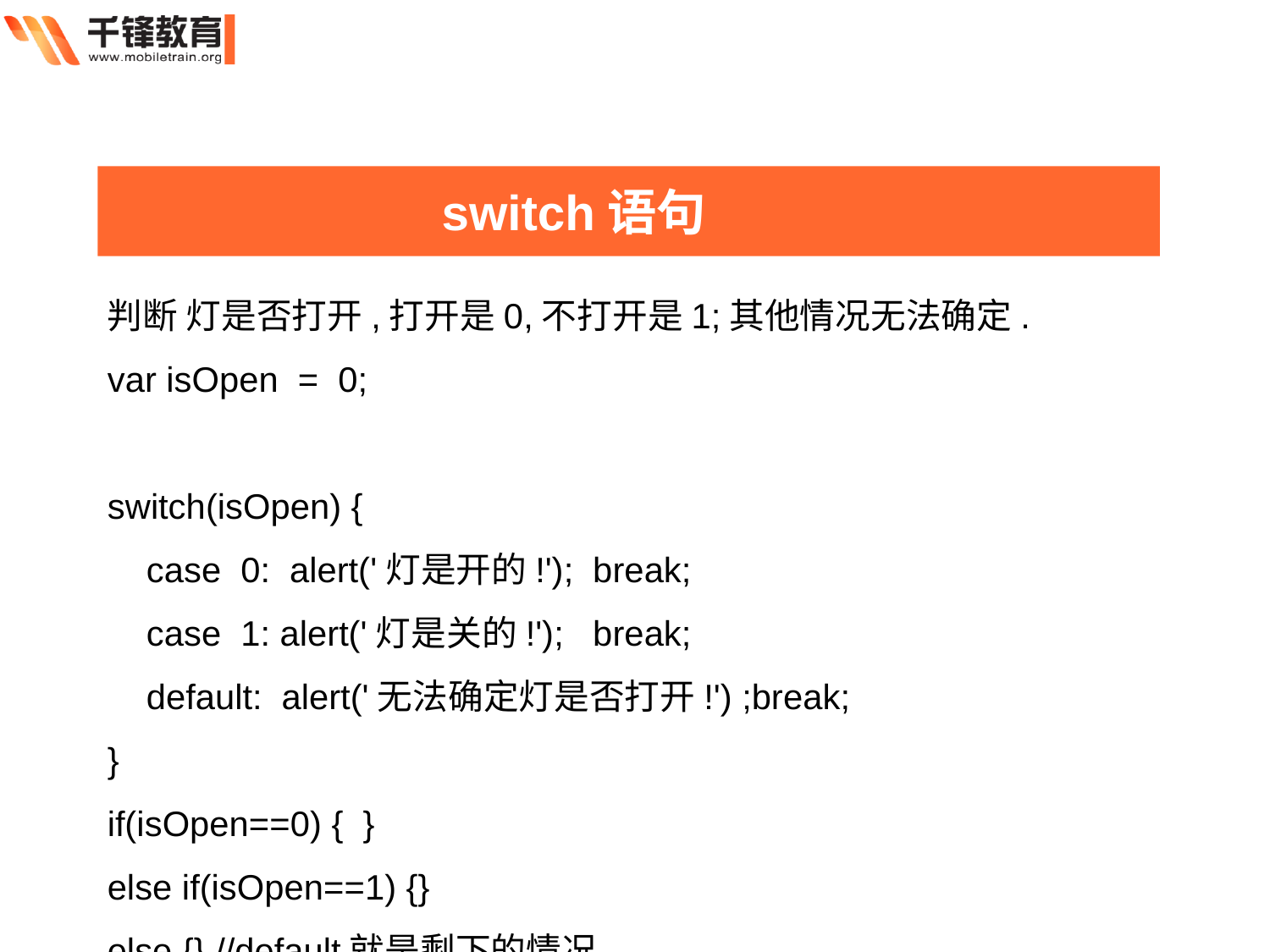

switch语句
判断 灯是否打开,打开是0,不打开是1;其他情况无法确定.
var isOpen  =  0;

switch(isOpen) {
    case  0:  alert('灯是开的!');  break;
    case  1: alert('灯是关的!');   break;
    default:  alert('无法确定灯是否打开!') ;break;
}
if(isOpen==0) {  }
else if(isOpen==1) {}
else {} //default就是剩下的情况